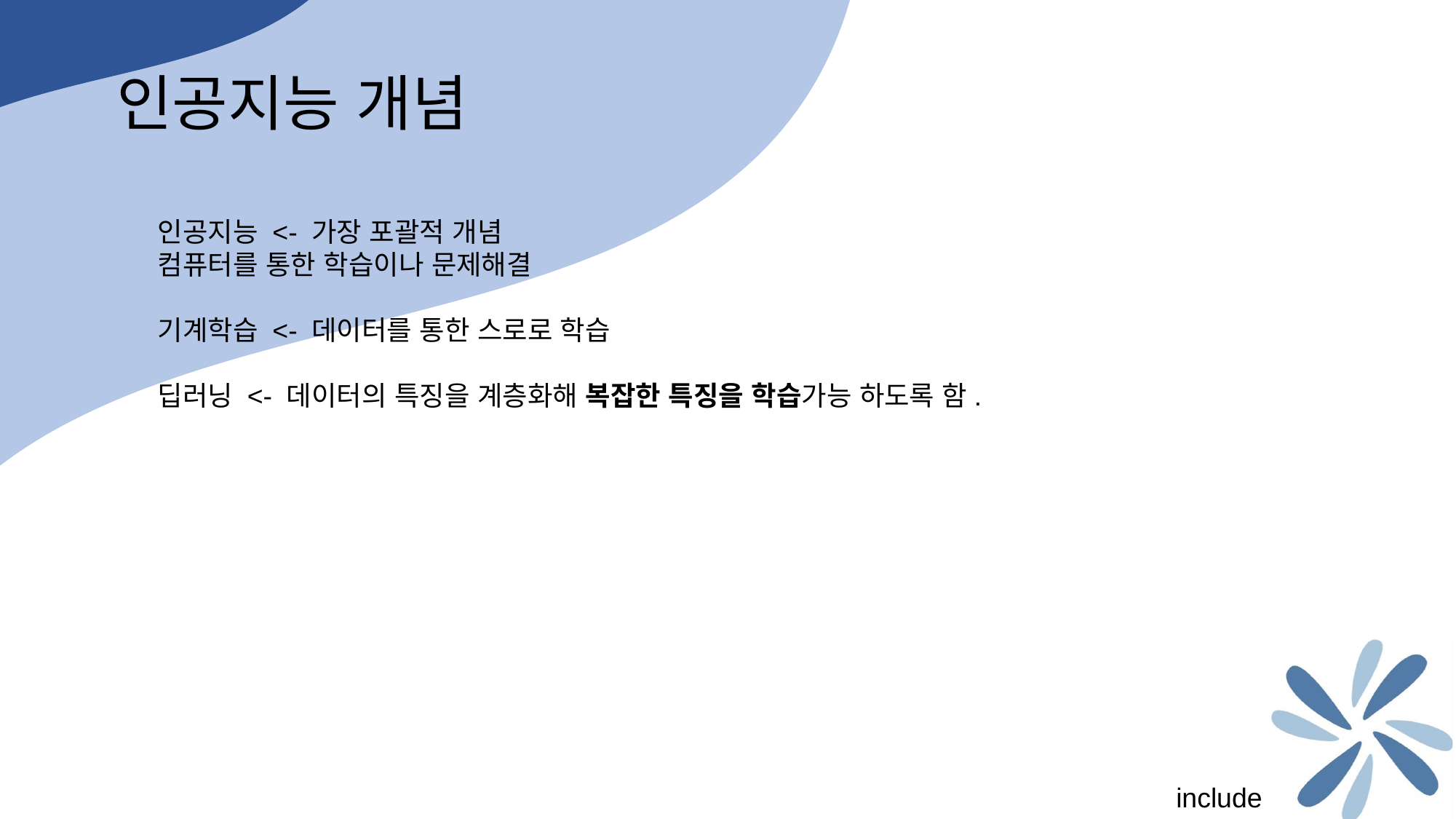

인공지능 개념
인공지능 <- 가장 포괄적 개념
컴퓨터를 통한 학습이나 문제해결

기계학습 <- 데이터를 통한 스로로 학습

딥러닝 <- 데이터의 특징을 계층화해 복잡한 특징을 학습가능 하도록 함.